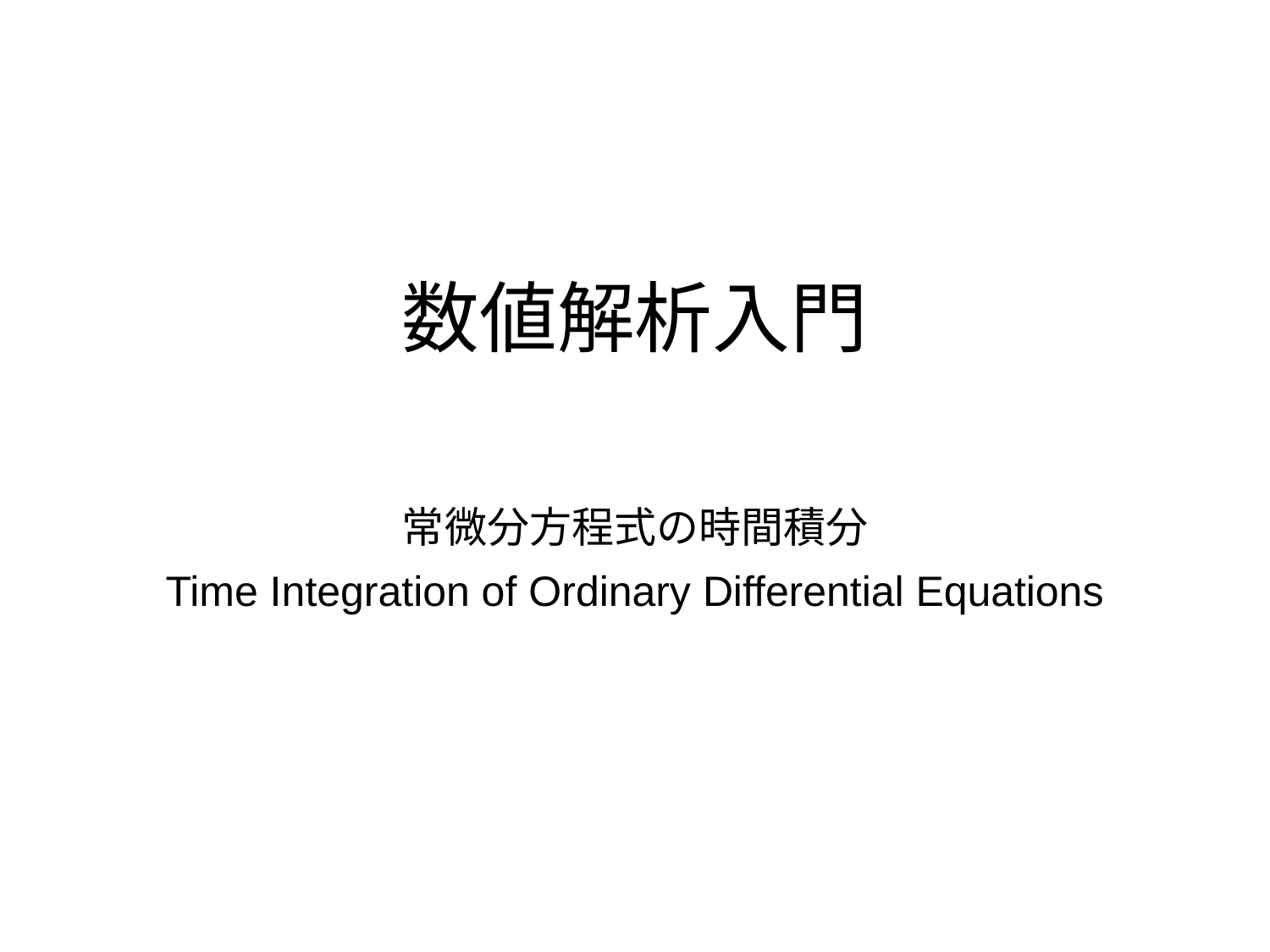

# 数値解析入門
常微分方程式の時間積分
Time Integration of Ordinary Differential Equations